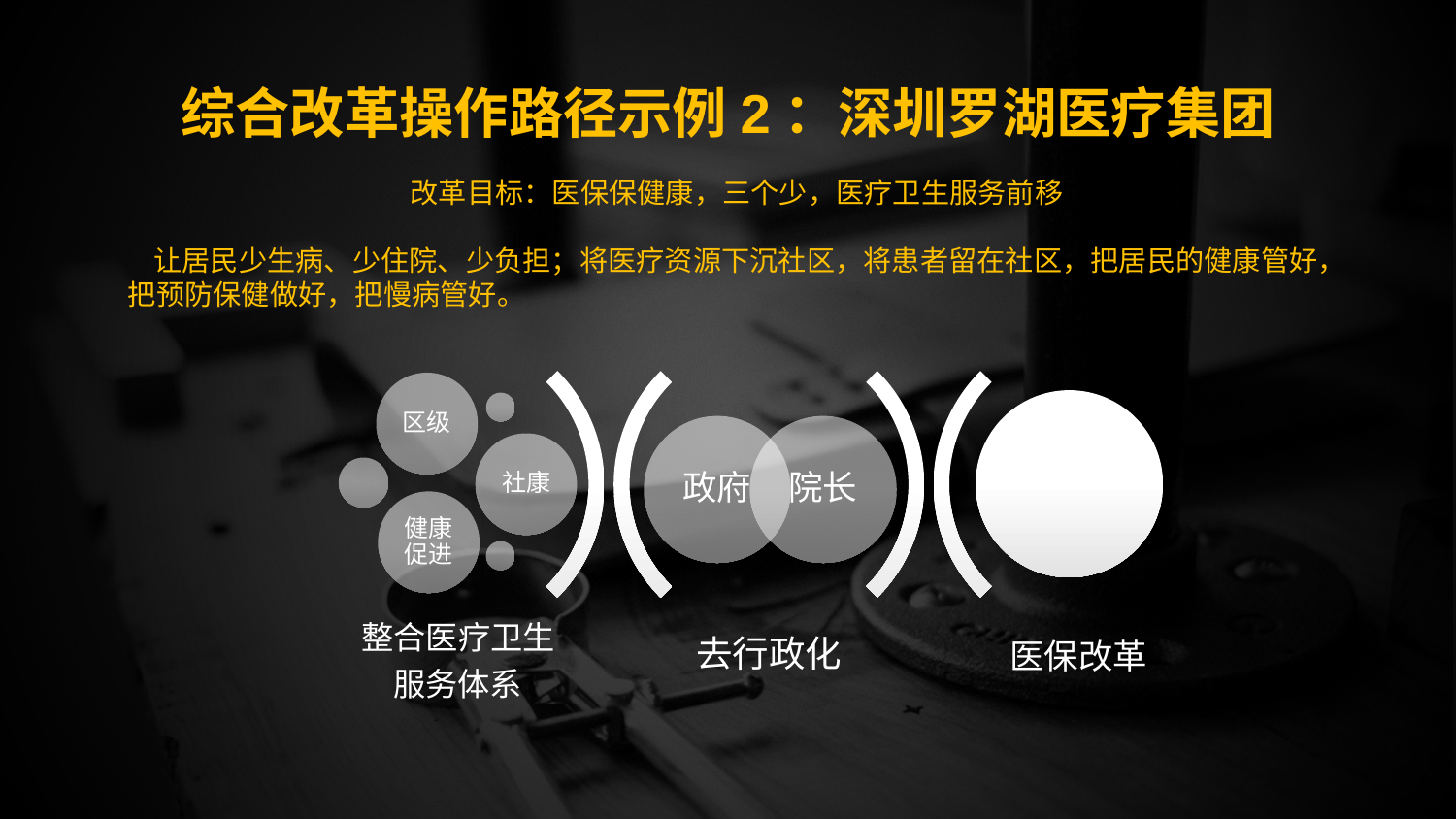

综合改革操作路径示例2：深圳罗湖医疗集团
改革目标：医保保健康，三个少，医疗卫生服务前移

   让居民少生病、少住院、少负担；将医疗资源下沉社区，将患者留在社区，把居民的健康管好，把预防保健做好，把慢病管好。
整合医疗卫生
服务体系
医保改革
政府
院长
区级
社康
健康促进

去行政化